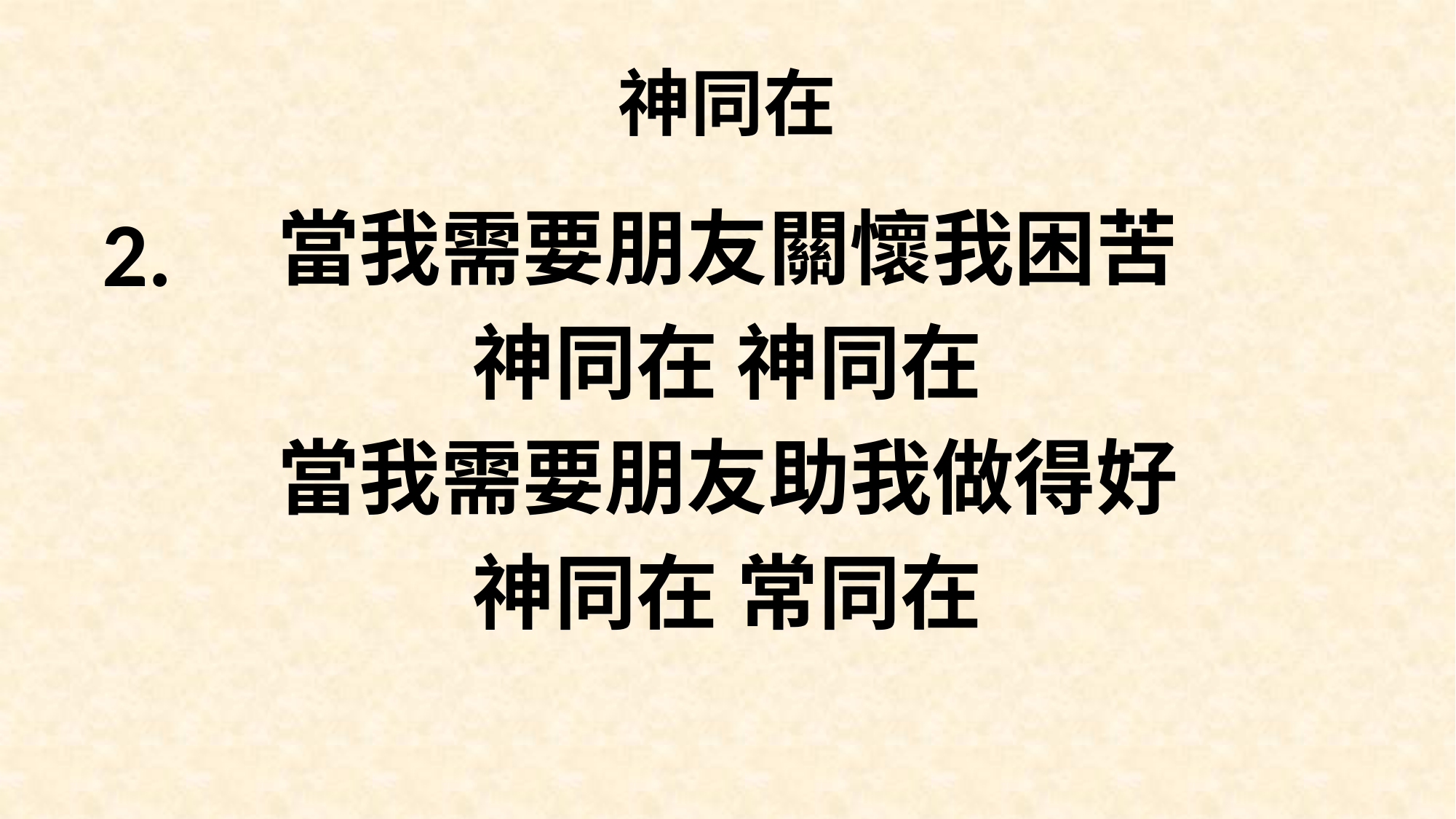

# 神同在
2.
當我需要朋友關懷我困苦
神同在 神同在
當我需要朋友助我做得好
神同在 常同在